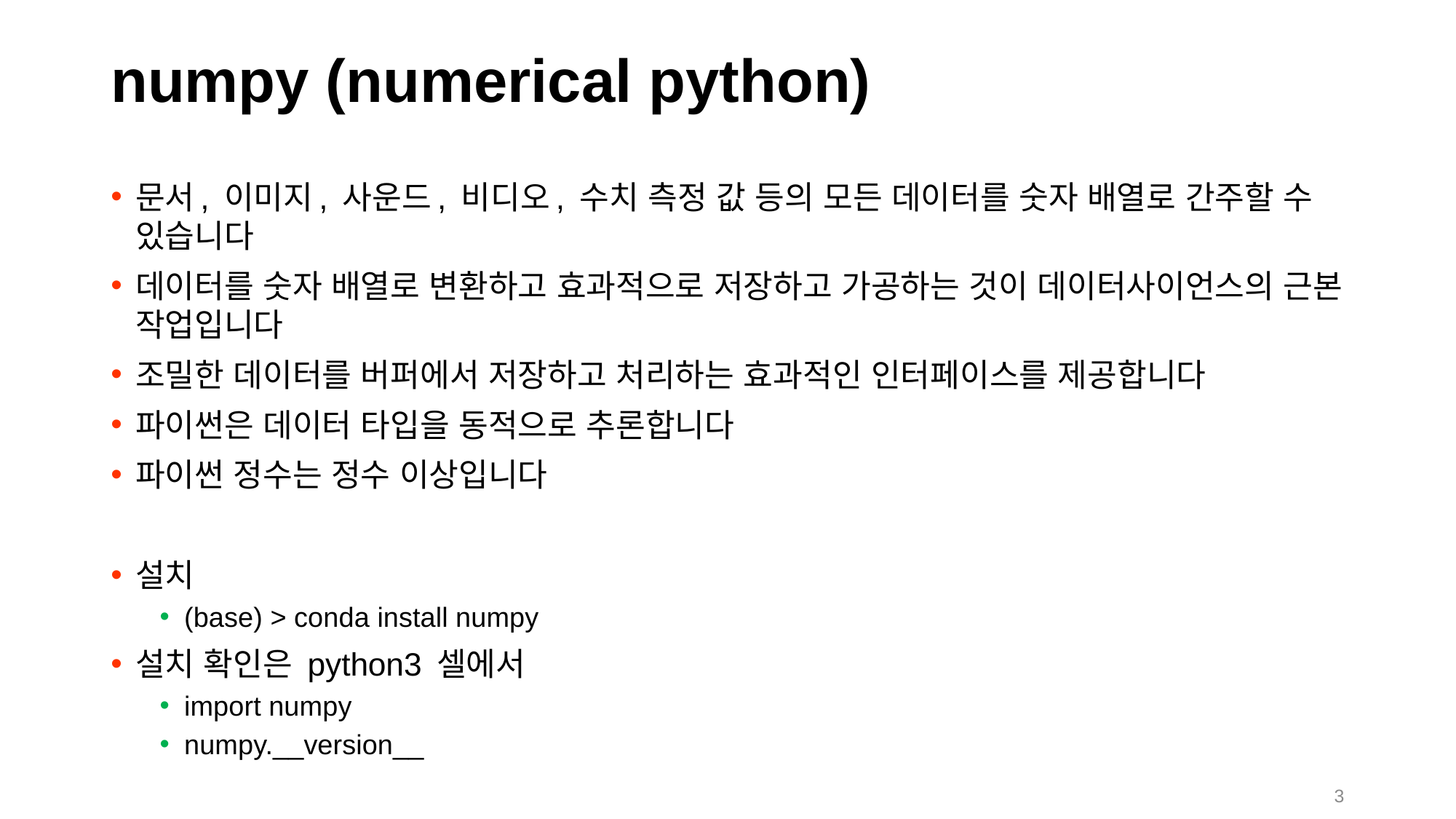

# numpy (numerical python)
문서, 이미지, 사운드, 비디오, 수치 측정 값 등의 모든 데이터를 숫자 배열로 간주할 수 있습니다
데이터를 숫자 배열로 변환하고 효과적으로 저장하고 가공하는 것이 데이터사이언스의 근본 작업입니다
조밀한 데이터를 버퍼에서 저장하고 처리하는 효과적인 인터페이스를 제공합니다
파이썬은 데이터 타입을 동적으로 추론합니다
파이썬 정수는 정수 이상입니다

설치
(base) > conda install numpy
설치 확인은 python3 셀에서
import numpy
numpy.__version__

3